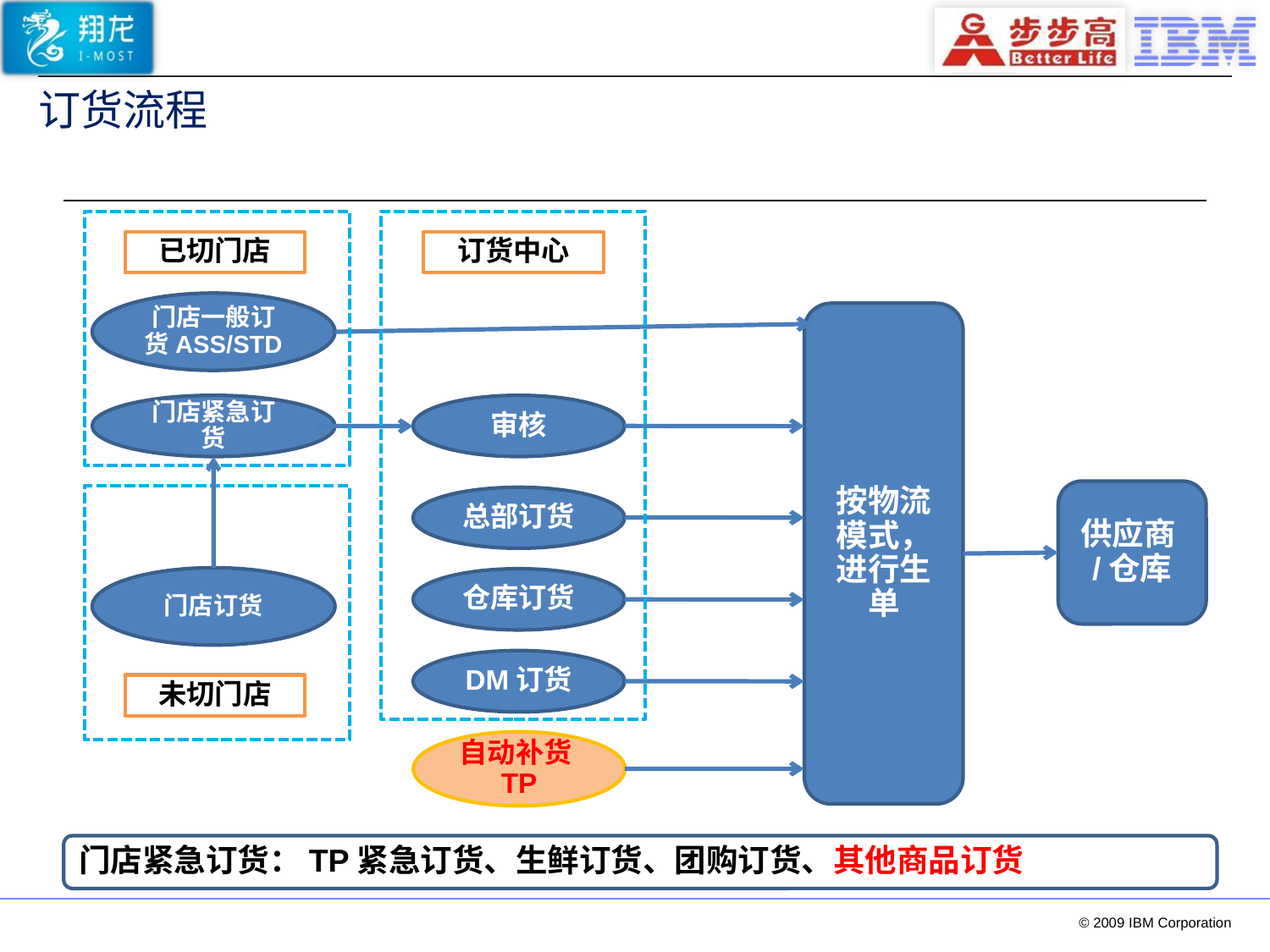

# 订货流程

已切门店
订货中心
门店一般订货ASS/STD
按物流模式，进行生单
门店紧急订货
审核
供应商/仓库

总部订货
门店订货
仓库订货
DM订货
未切门店
自动补货TP
门店紧急订货：TP紧急订货、生鲜订货、团购订货、其他商品订货